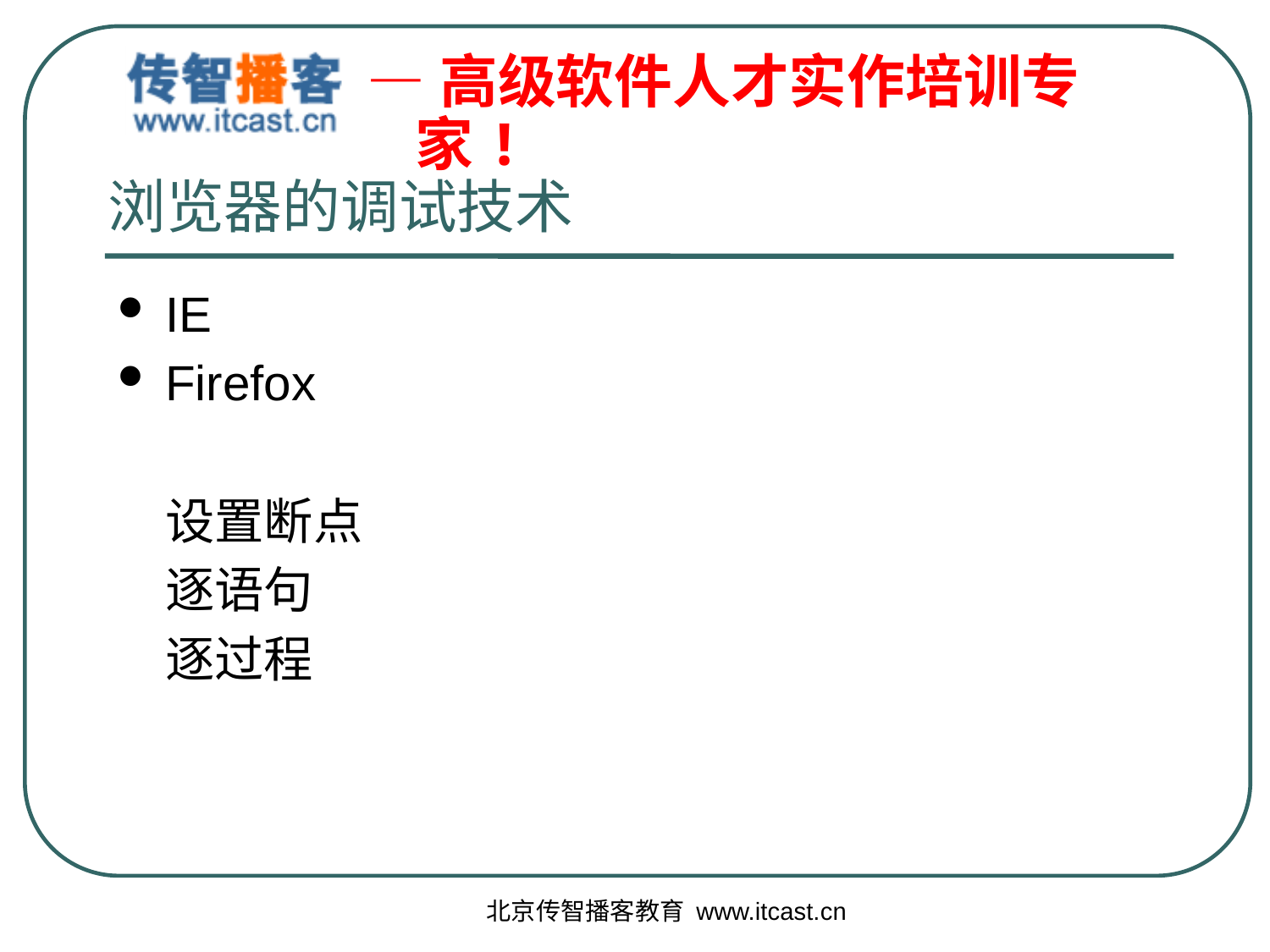

# 浏览器的调试技术
IE
Firefox

	设置断点
	逐语句
	逐过程
北京传智播客教育 www.itcast.cn